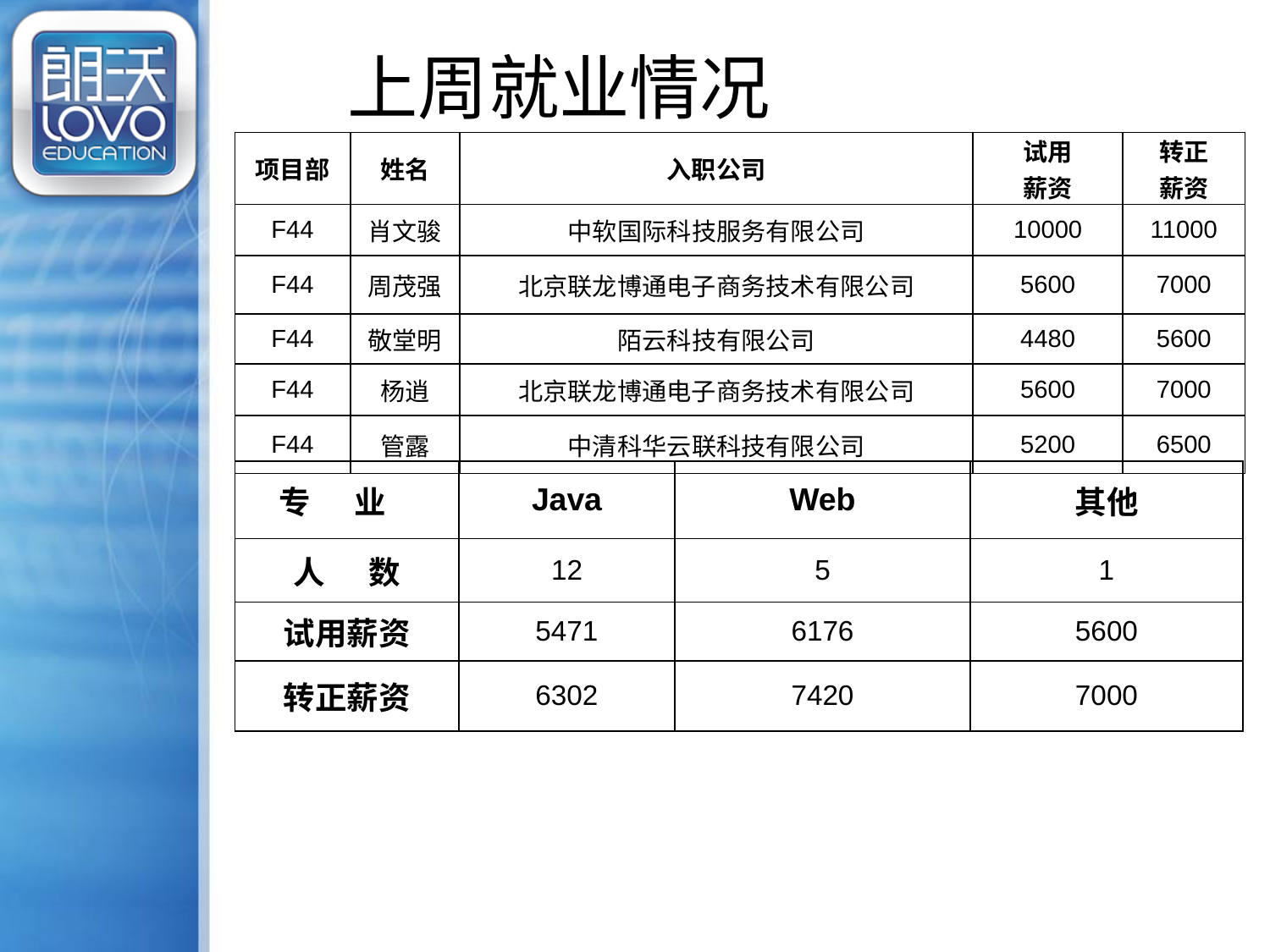

上周就业情况
| 项目部 | 姓名 | 入职公司 | 试用 薪资 | 转正 薪资 |
| --- | --- | --- | --- | --- |
| F44 | 肖文骏 | 中软国际科技服务有限公司 | 10000 | 11000 |
| F44 | 周茂强 | 北京联龙博通电子商务技术有限公司 | 5600 | 7000 |
| F44 | 敬堂明 | 陌云科技有限公司 | 4480 | 5600 |
| F44 | 杨逍 | 北京联龙博通电子商务技术有限公司 | 5600 | 7000 |
| F44 | 管露 | 中清科华云联科技有限公司 | 5200 | 6500 |
| 专 业 | Java | Web | 其他 |
| --- | --- | --- | --- |
| 人 数 | 12 | 5 | 1 |
| 试用薪资 | 5471 | 6176 | 5600 |
| 转正薪资 | 6302 | 7420 | 7000 |